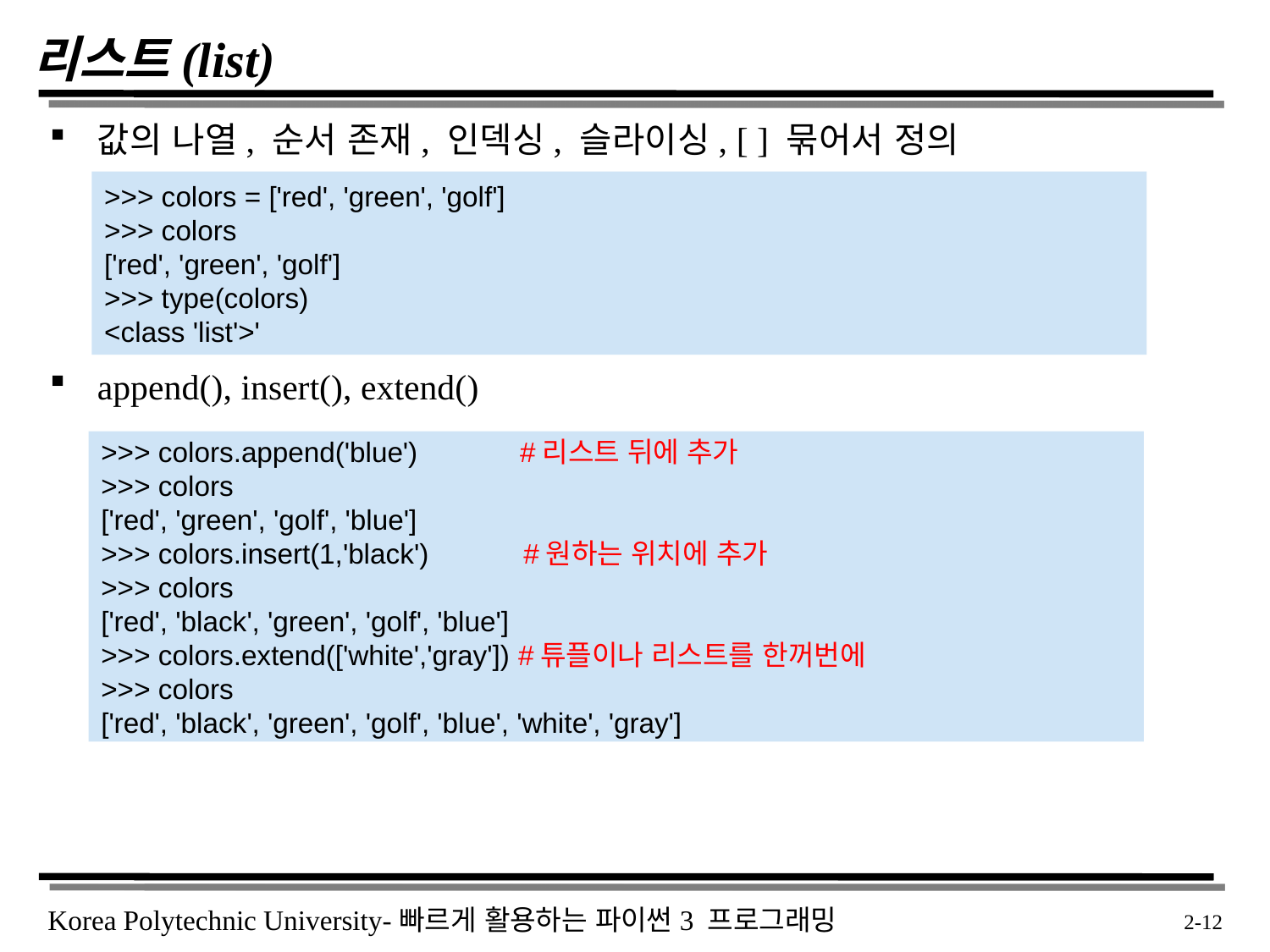

# 리스트(list)
값의 나열, 순서 존재, 인덱싱, 슬라이싱, [ ] 묶어서 정의

append(), insert(), extend()

>>> colors = ['red', 'green', 'golf']
>>> colors
['red', 'green', 'golf']
>>> type(colors)
<class 'list'>'
>>> colors.append('blue')             #리스트 뒤에 추가
>>> colors
['red', 'green', 'golf', 'blue']
>>> colors.insert(1,'black')            #원하는 위치에 추가
>>> colors
['red', 'black', 'green', 'golf', 'blue']
>>> colors.extend(['white','gray']) #튜플이나 리스트를 한꺼번에
>>> colors
['red', 'black', 'green', 'golf', 'blue', 'white', 'gray']
 2-12